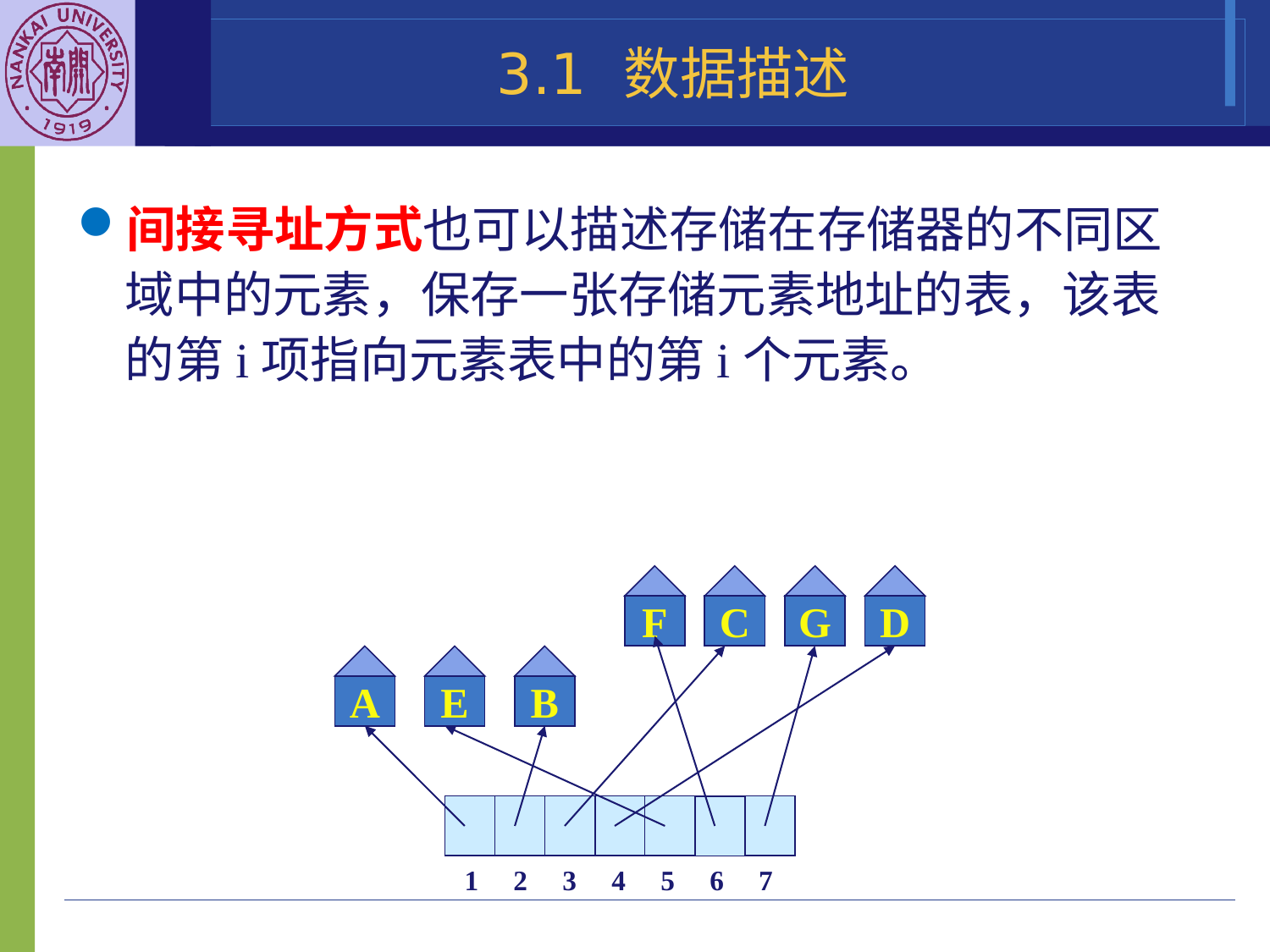

# 3.1	数据描述
间接寻址方式也可以描述存储在存储器的不同区域中的元素，保存一张存储元素地址的表，该表的第i项指向元素表中的第i个元素。

F

C

G

D

A

E

B

 1     2     3     4     5     6     7
4